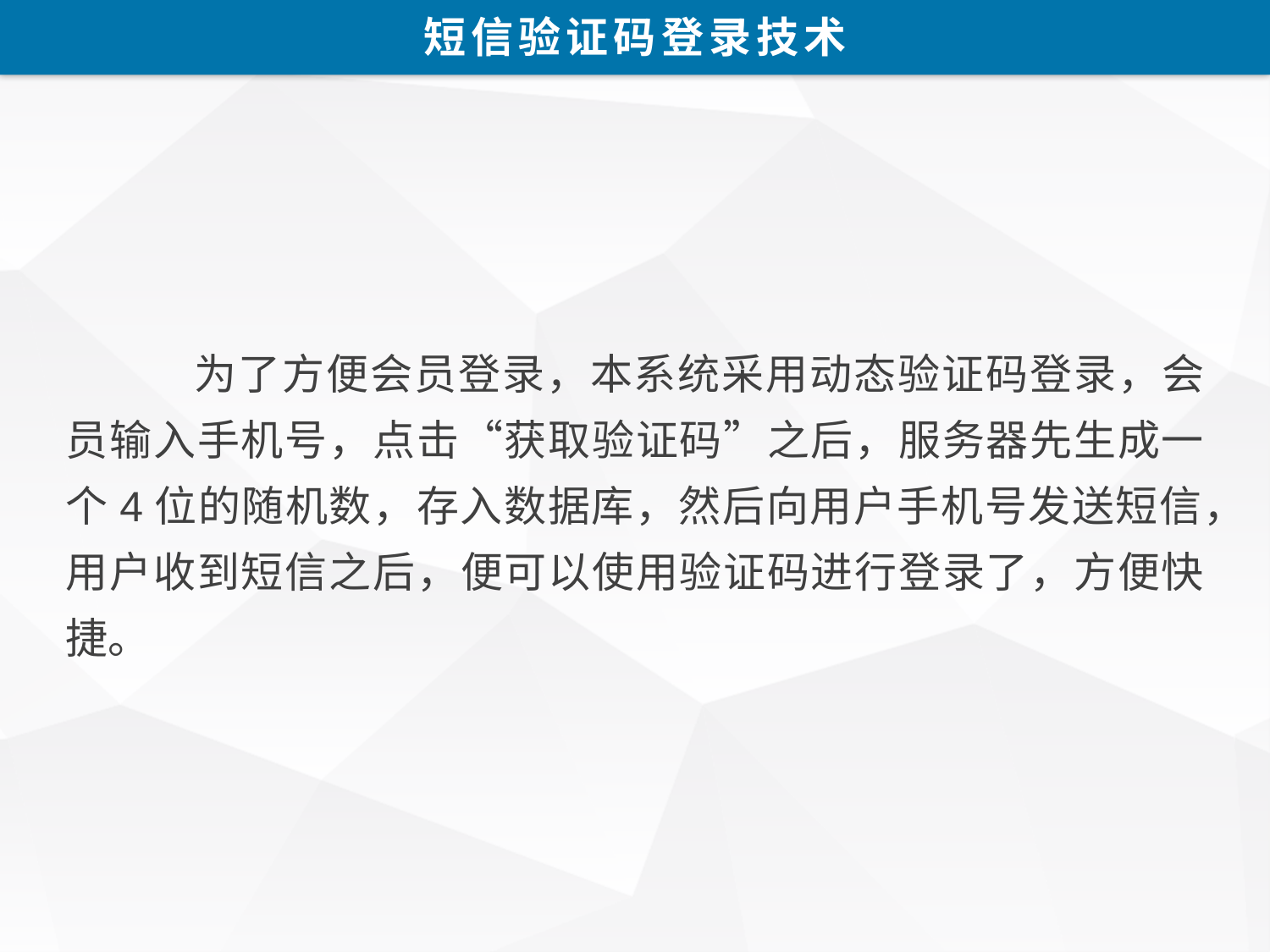

短信验证码登录技术
	为了方便会员登录，本系统采用动态验证码登录，会员输入手机号，点击“获取验证码”之后，服务器先生成一个4位的随机数，存入数据库，然后向用户手机号发送短信，用户收到短信之后，便可以使用验证码进行登录了，方便快捷。